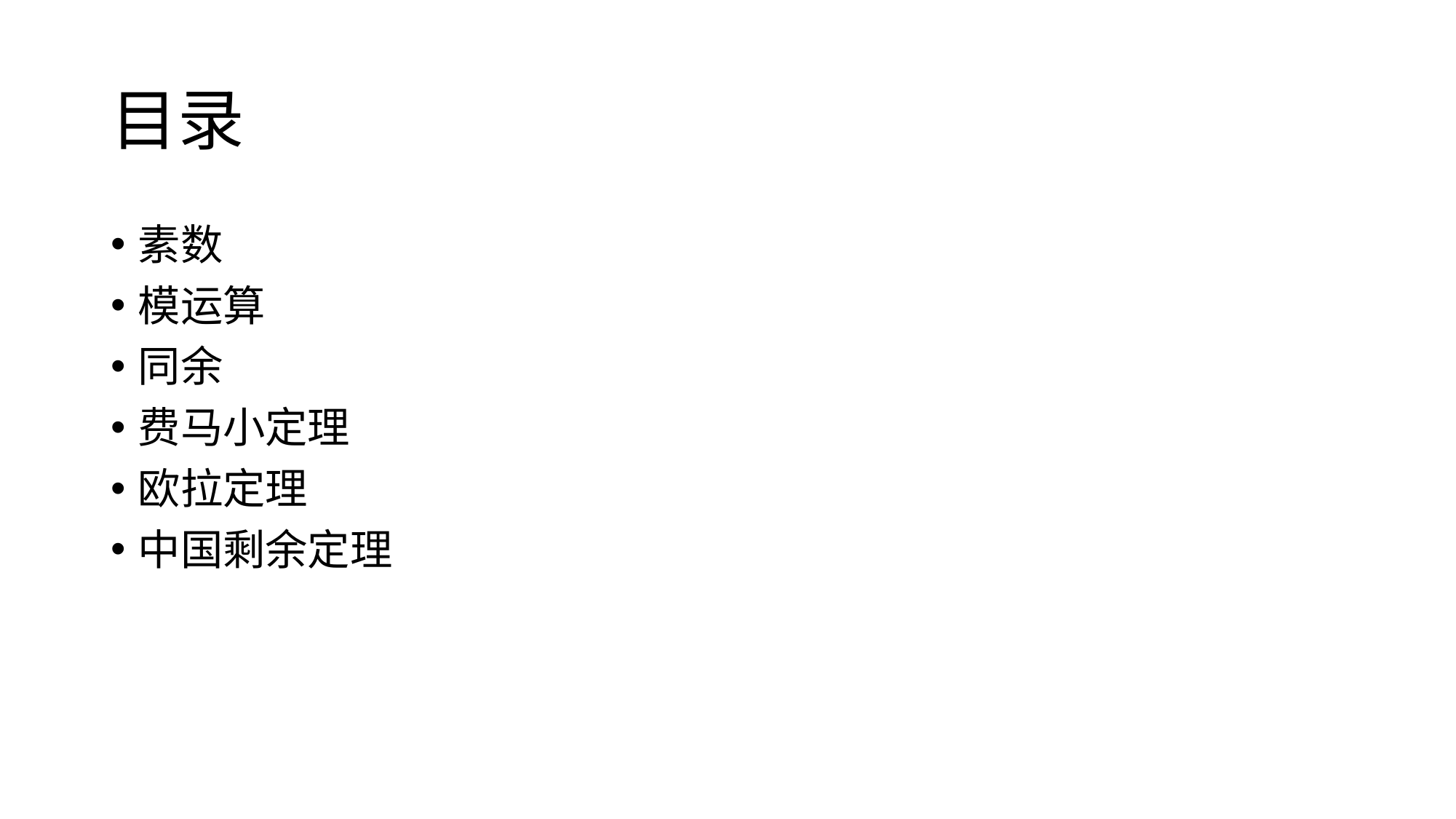

# 目录
素数
模运算
同余
费马小定理
欧拉定理
中国剩余定理